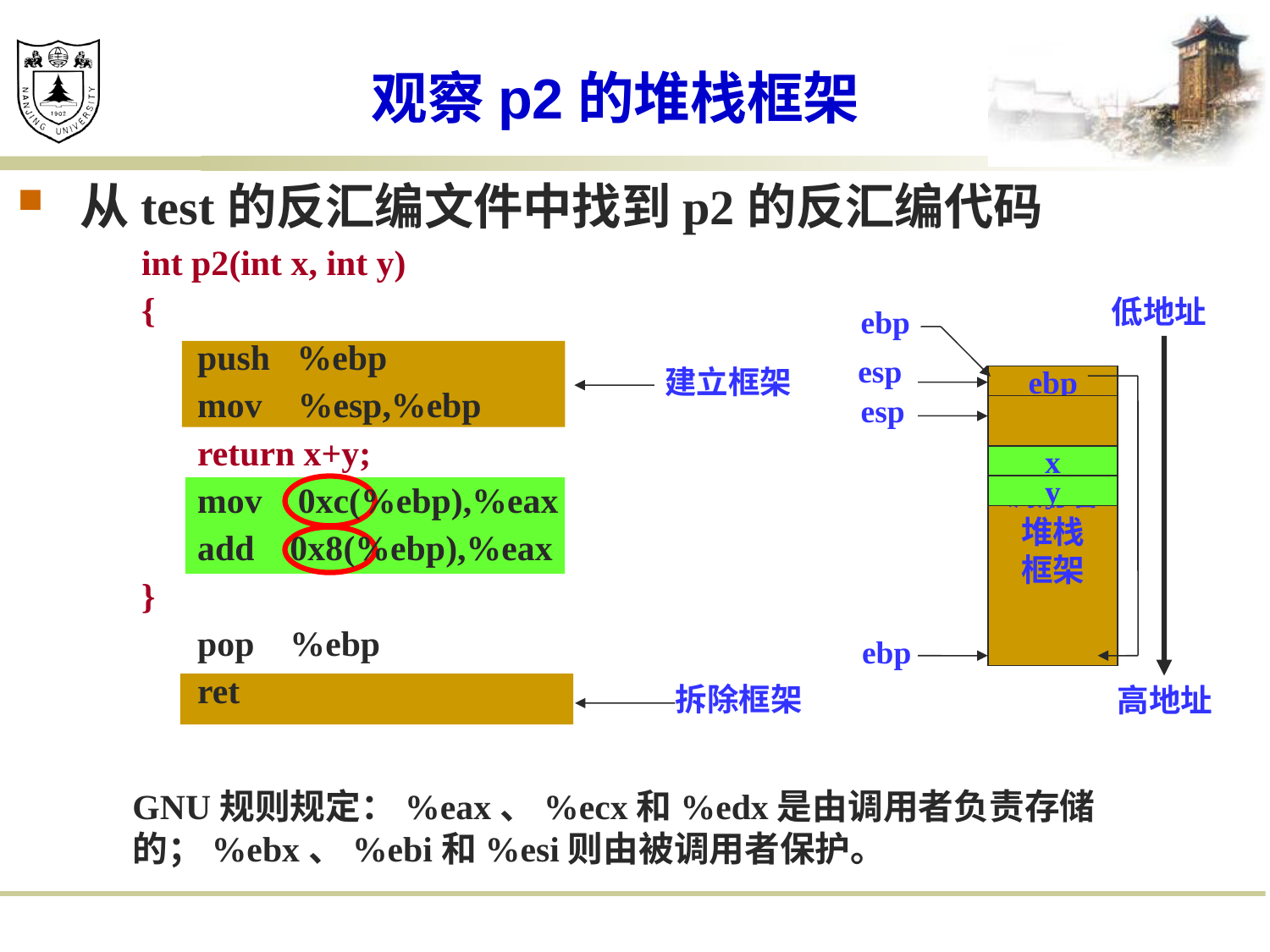

# 观察p2的堆栈框架
从test的反汇编文件中找到p2的反汇编代码
int p2(int x, int y)
{
	push   %ebp
	mov    %esp,%ebp
	return x+y;
	mov    0xc(%ebp),%eax
	add    0x8(%ebp),%eax
}
	pop    %ebp
	ret

低地址
ebp

esp
建立框架
ebp

esp

调用者
堆栈
框架

x
y

ebp

拆除框架
高地址

GNU规则规定：%eax、%ecx和%edx是由调用者负责存储的；%ebx、%ebi和%esi则由被调用者保护。
167